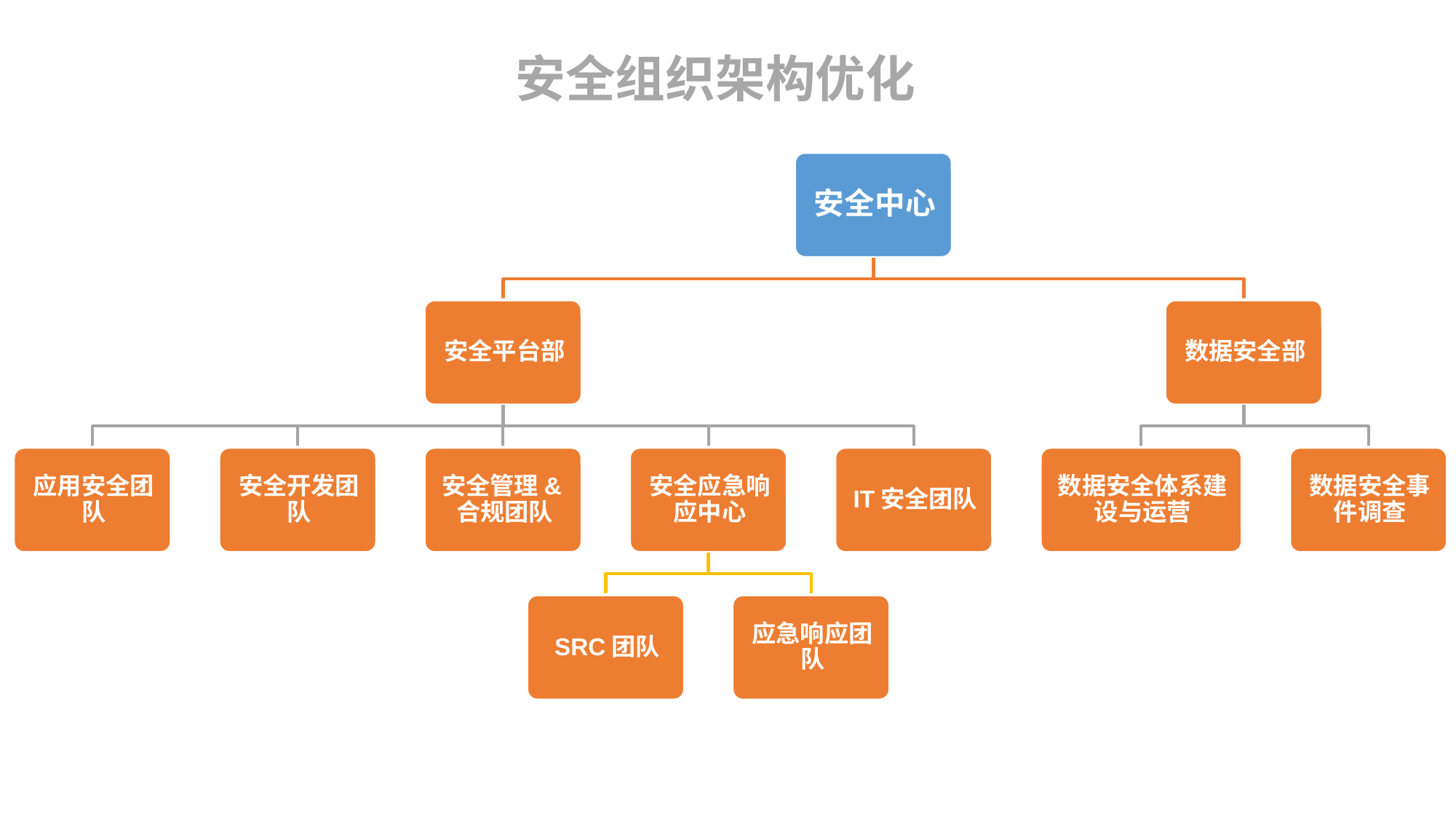

安全组织架构优化
安全中心
安全平台部
应用安全团队
安全开发团队
安全管理&合规团队
安全应急响应中心
SRC团队
应急响应团队
IT安全团队
数据安全部
数据安全体系建设与运营
数据安全事件调查